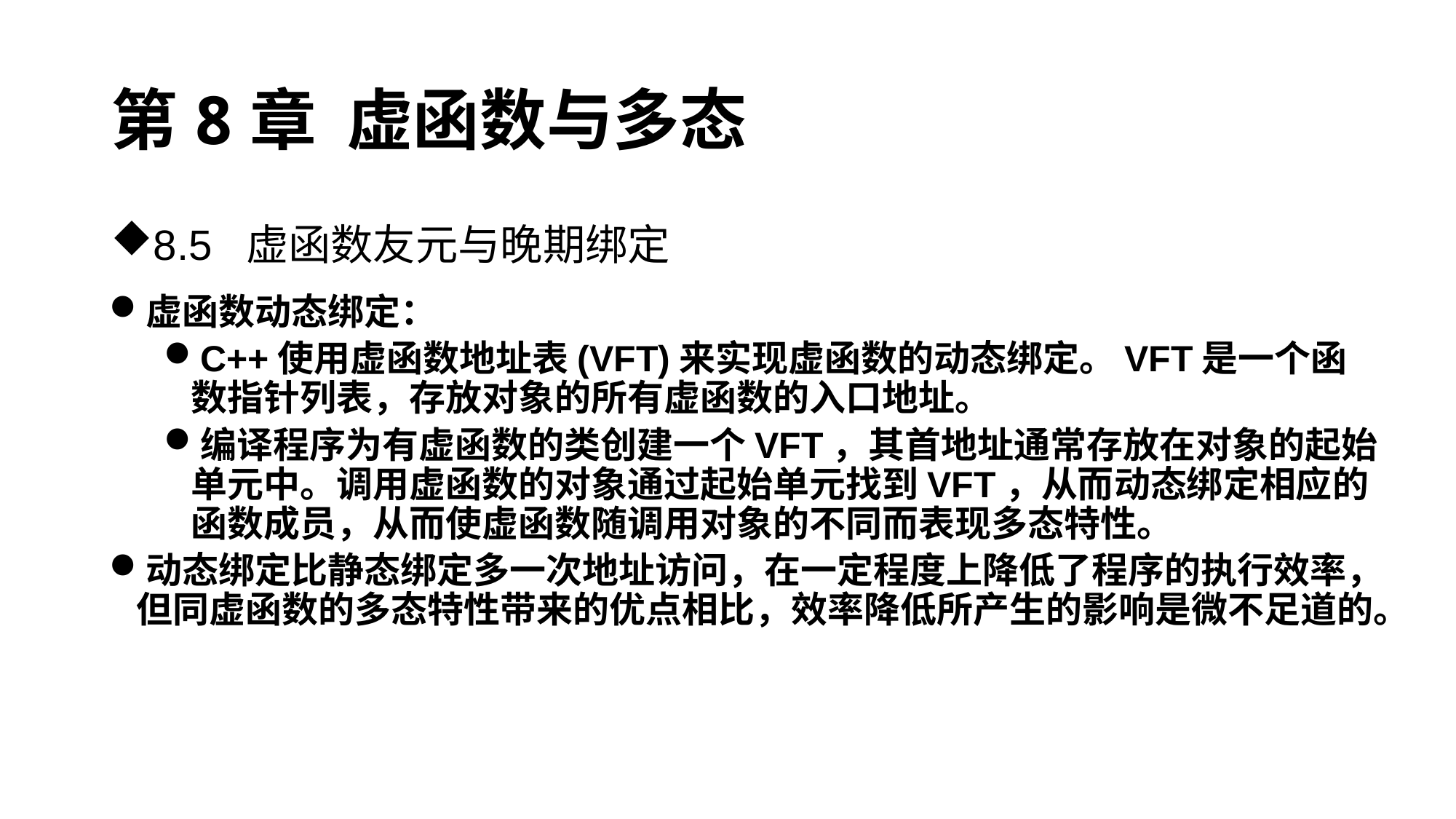

# 第8章  虚函数与多态
8.5  虚函数友元与晚期绑定
虚函数动态绑定：
C++使用虚函数地址表(VFT)来实现虚函数的动态绑定。VFT是一个函数指针列表，存放对象的所有虚函数的入口地址。
编译程序为有虚函数的类创建一个VFT，其首地址通常存放在对象的起始单元中。调用虚函数的对象通过起始单元找到VFT，从而动态绑定相应的函数成员，从而使虚函数随调用对象的不同而表现多态特性。
动态绑定比静态绑定多一次地址访问，在一定程度上降低了程序的执行效率，但同虚函数的多态特性带来的优点相比，效率降低所产生的影响是微不足道的。